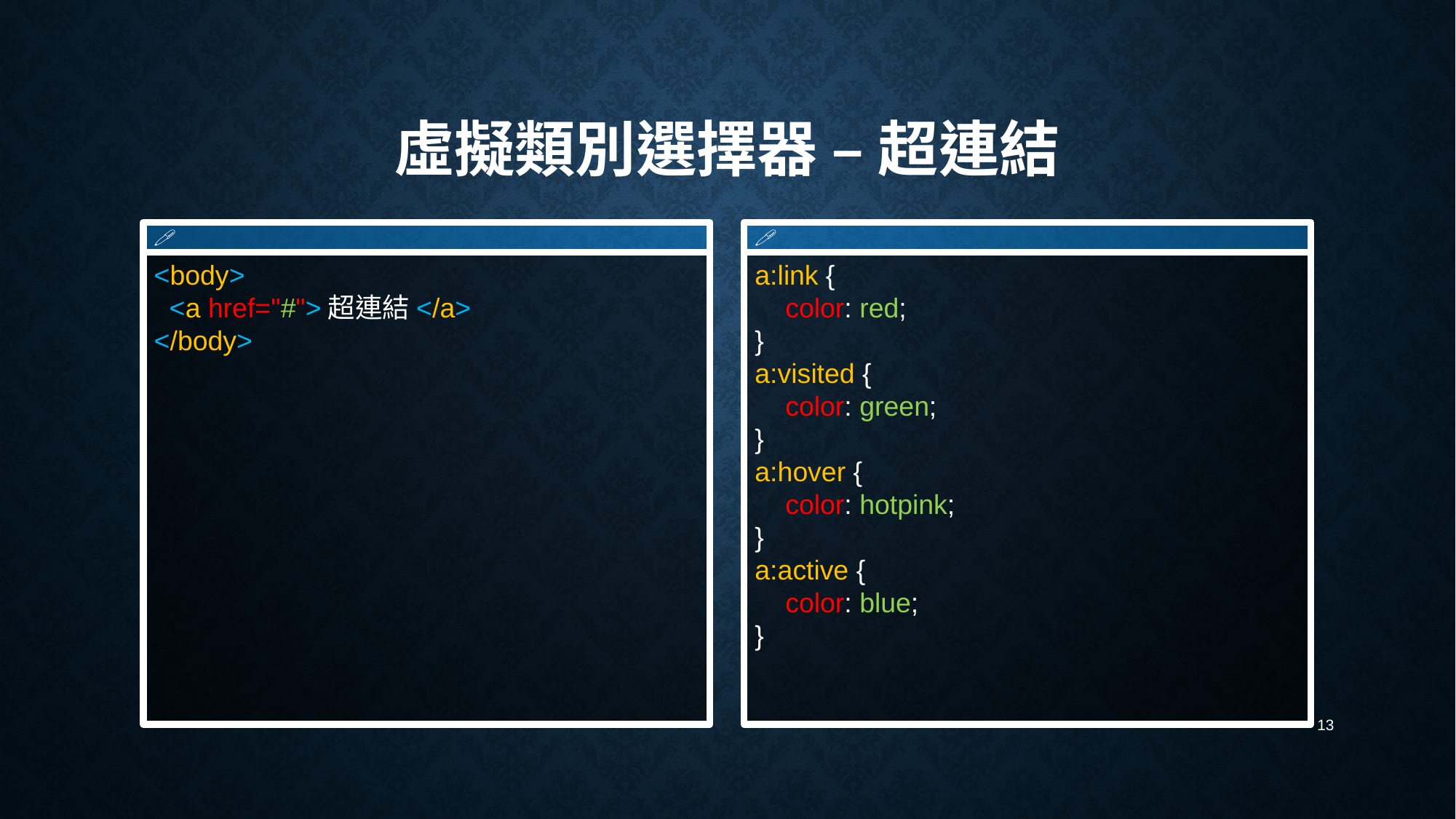

# 虛擬類別選擇器 – 超連結
🖊
<body>
  <a href="#">超連結</a>
</body>
🖊
a:link {
    color: red;
}
a:visited {
    color: green;
}
a:hover {
    color: hotpink;
}
a:active {
    color: blue;
}
13